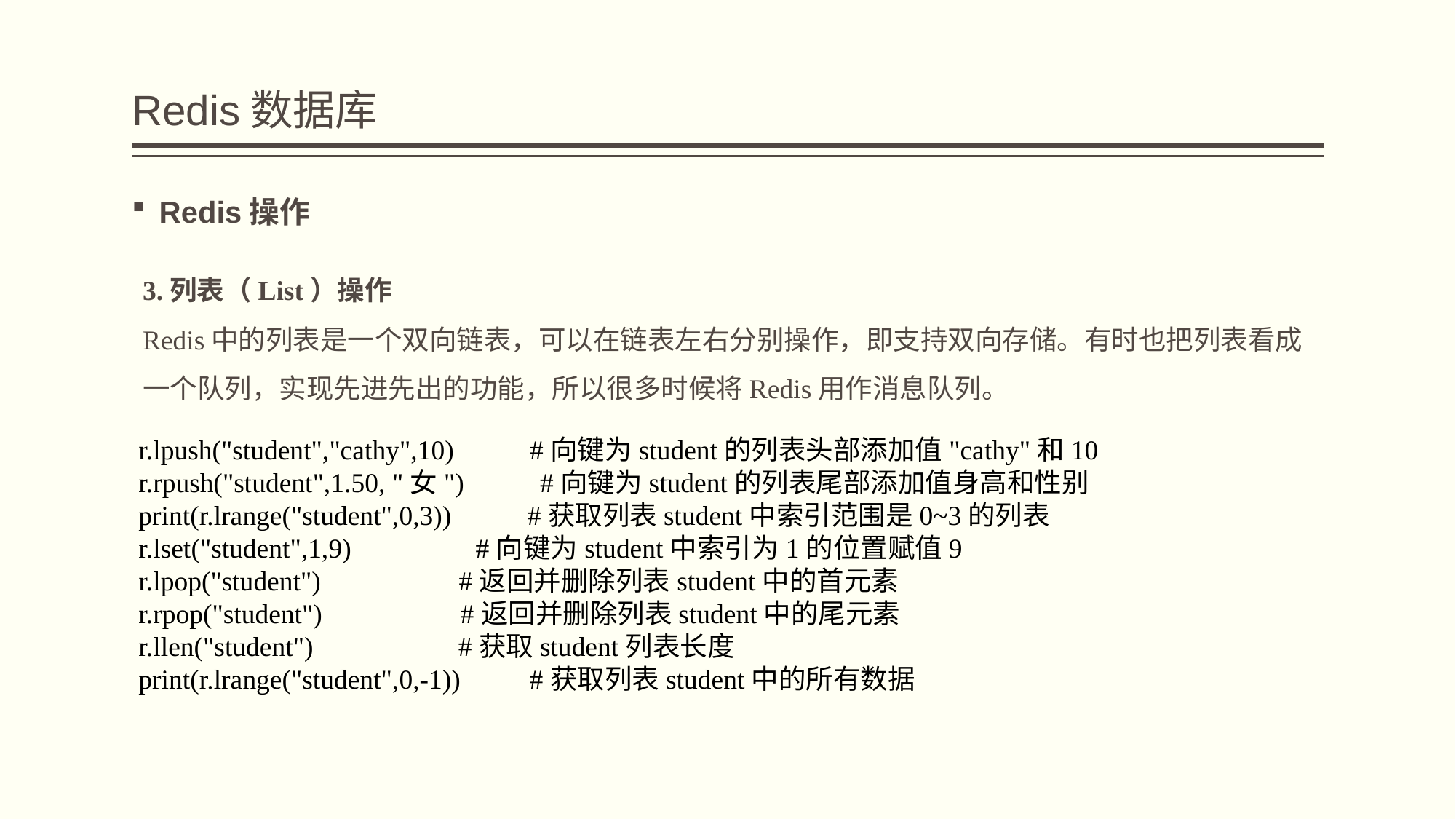

# Redis数据库
Redis操作
3.列表（List）操作
Redis中的列表是一个双向链表，可以在链表左右分别操作，即支持双向存储。有时也把列表看成一个队列，实现先进先出的功能，所以很多时候将Redis用作消息队列。
r.lpush("student","cathy",10)           #向键为student的列表头部添加值"cathy"和10
r.rpush("student",1.50, "女")           #向键为student的列表尾部添加值身高和性别
print(r.lrange("student",0,3))           #获取列表student中索引范围是0~3的列表
r.lset("student",1,9)                  #向键为student中索引为1的位置赋值9
r.lpop("student")                    #返回并删除列表student中的首元素
r.rpop("student")                    #返回并删除列表student中的尾元素
r.llen("student")                     #获取student列表长度
print(r.lrange("student",0,-1))          #获取列表student中的所有数据